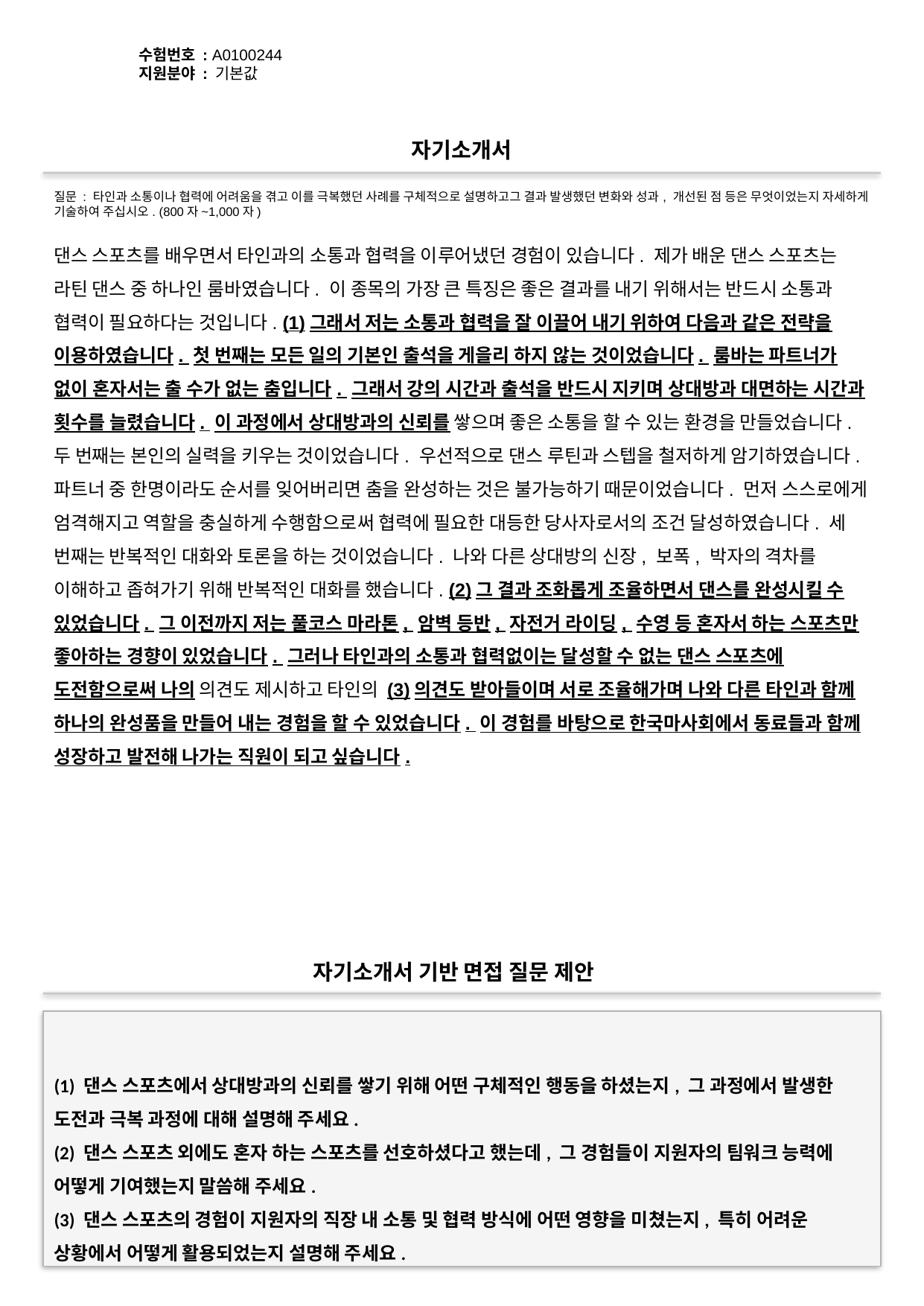

수험번호 : A0100244
지원분야 : 기본값
#

자기소개서

질문 : 타인과 소통이나 협력에 어려움을 겪고 이를 극복했던 사례를 구체적으로 설명하고그 결과 발생했던 변화와 성과, 개선된 점 등은 무엇이었는지 자세하게 기술하여 주십시오. (800자~1,000자)

댄스 스포츠를 배우면서 타인과의 소통과 협력을 이루어냈던 경험이 있습니다. 제가 배운 댄스 스포츠는 라틴 댄스 중 하나인 룸바였습니다. 이 종목의 가장 큰 특징은 좋은 결과를 내기 위해서는 반드시 소통과 협력이 필요하다는 것입니다. (1)그래서 저는 소통과 협력을 잘 이끌어 내기 위하여 다음과 같은 전략을 이용하였습니다. 첫 번째는 모든 일의 기본인 출석을 게을리 하지 않는 것이었습니다. 룸바는 파트너가 없이 혼자서는 출 수가 없는 춤입니다. 그래서 강의 시간과 출석을 반드시 지키며 상대방과 대면하는 시간과 횟수를 늘렸습니다. 이 과정에서 상대방과의 신뢰를 쌓으며 좋은 소통을 할 수 있는 환경을 만들었습니다. 두 번째는 본인의 실력을 키우는 것이었습니다. 우선적으로 댄스 루틴과 스텝을 철저하게 암기하였습니다. 파트너 중 한명이라도 순서를 잊어버리면 춤을 완성하는 것은 불가능하기 때문이었습니다. 먼저 스스로에게 엄격해지고 역할을 충실하게 수행함으로써 협력에 필요한 대등한 당사자로서의 조건 달성하였습니다. 세 번째는 반복적인 대화와 토론을 하는 것이었습니다. 나와 다른 상대방의 신장, 보폭, 박자의 격차를 이해하고 좁혀가기 위해 반복적인 대화를 했습니다. (2)그 결과 조화롭게 조율하면서 댄스를 완성시킬 수 있었습니다. 그 이전까지 저는 풀코스 마라톤, 암벽 등반, 자전거 라이딩, 수영 등 혼자서 하는 스포츠만 좋아하는 경향이 있었습니다. 그러나 타인과의 소통과 협력없이는 달성할 수 없는 댄스 스포츠에 도전함으로써 나의 의견도 제시하고 타인의 (3)의견도 받아들이며 서로 조율해가며 나와 다른 타인과 함께 하나의 완성품을 만들어 내는 경험을 할 수 있었습니다. 이 경험를 바탕으로 한국마사회에서 동료들과 함께 성장하고 발전해 나가는 직원이 되고 싶습니다.

자기소개서 기반 면접 질문 제안

(1) 댄스 스포츠에서 상대방과의 신뢰를 쌓기 위해 어떤 구체적인 행동을 하셨는지, 그 과정에서 발생한 도전과 극복 과정에 대해 설명해 주세요.
(2) 댄스 스포츠 외에도 혼자 하는 스포츠를 선호하셨다고 했는데, 그 경험들이 지원자의 팀워크 능력에 어떻게 기여했는지 말씀해 주세요.
(3) 댄스 스포츠의 경험이 지원자의 직장 내 소통 및 협력 방식에 어떤 영향을 미쳤는지, 특히 어려운 상황에서 어떻게 활용되었는지 설명해 주세요.